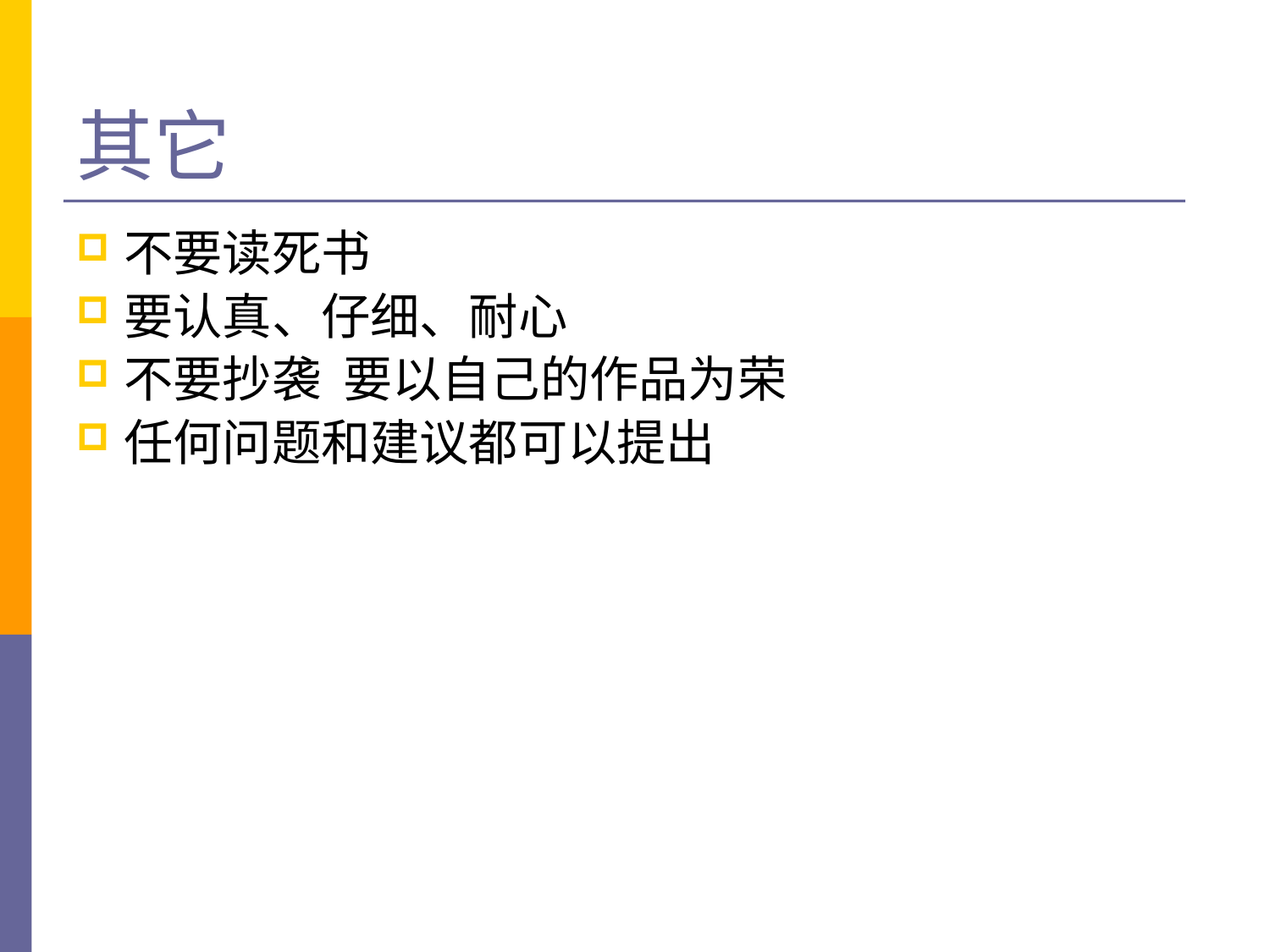

# 其它
不要读死书
要认真、仔细、耐心
不要抄袭  要以自己的作品为荣
任何问题和建议都可以提出